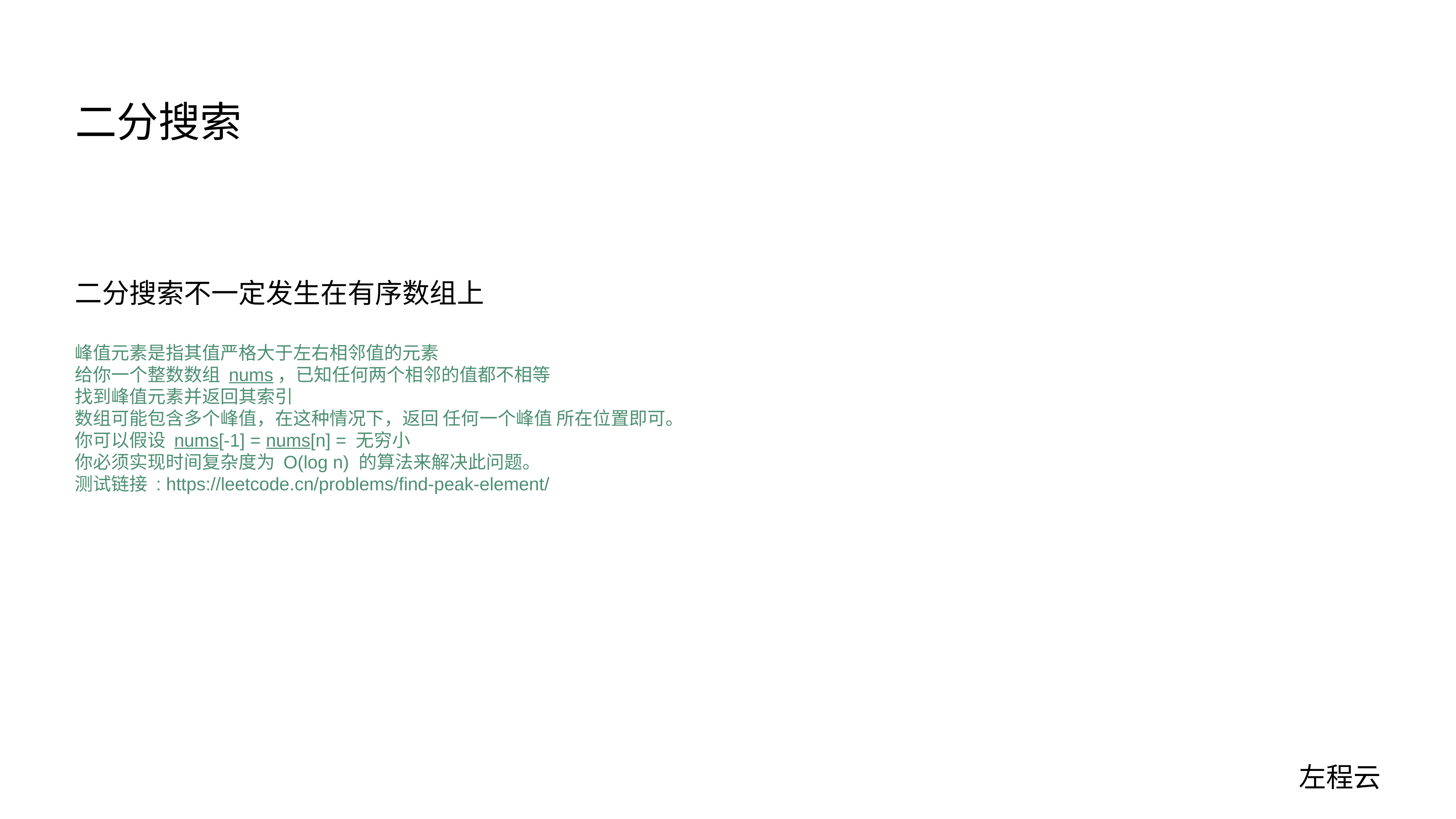

# 二分搜索
二分搜索不一定发生在有序数组上

峰值元素是指其值严格大于左右相邻值的元素
给你一个整数数组 nums，已知任何两个相邻的值都不相等
找到峰值元素并返回其索引
数组可能包含多个峰值，在这种情况下，返回 任何一个峰值 所在位置即可。
你可以假设 nums[-1] = nums[n] = 无穷小
你必须实现时间复杂度为 O(log n) 的算法来解决此问题。
测试链接 : https://leetcode.cn/problems/find-peak-element/
左程云